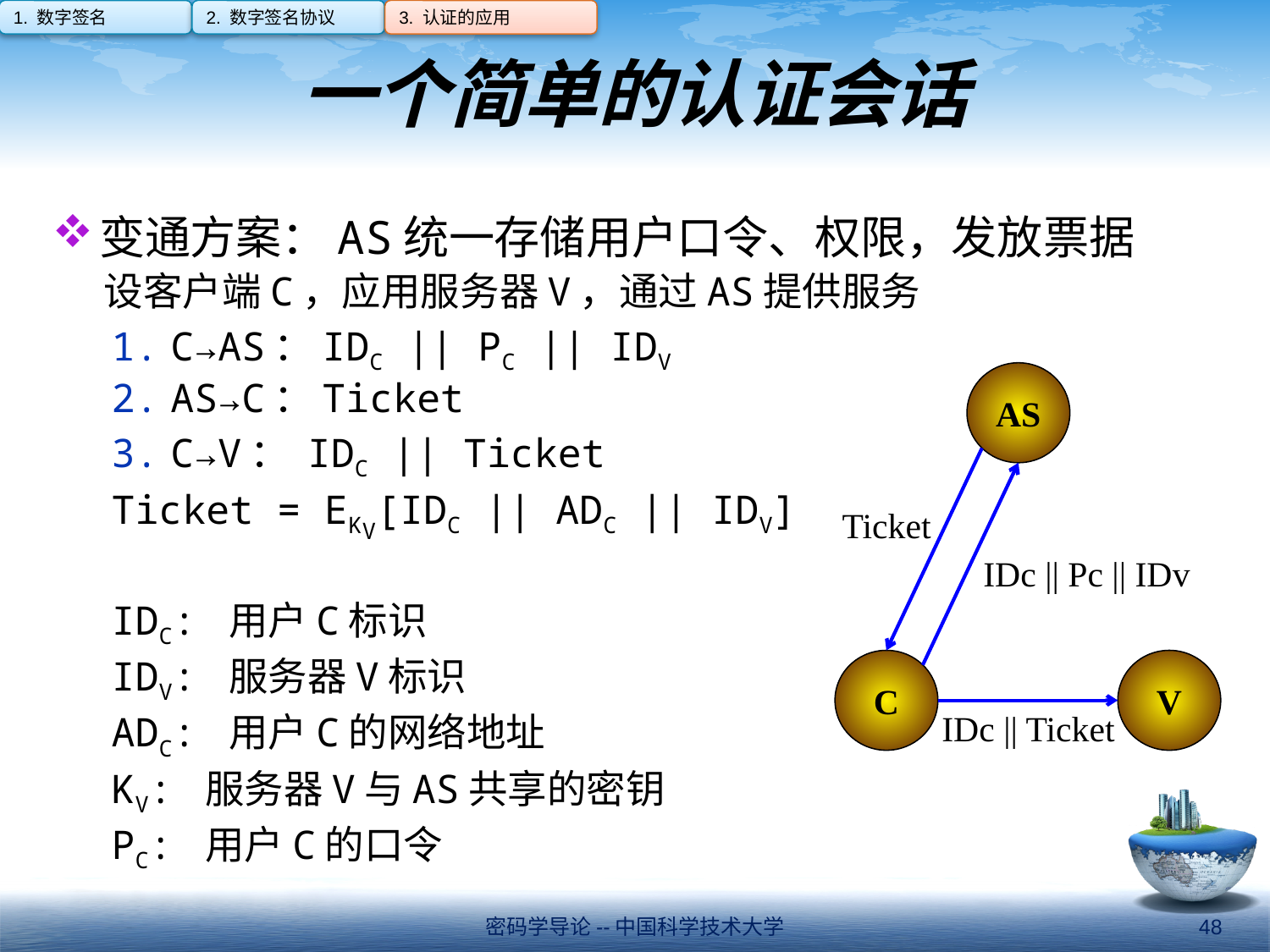

1. 数字签名
2. 数字签名协议
3. 认证的应用
# 一个简单的认证会话
变通方案：AS统一存储用户口令、权限，发放票据
设客户端C，应用服务器V，通过AS提供服务
C→AS：IDC || PC || IDV
AS→C：Ticket
C→V： IDC || Ticket
Ticket = EKV[IDC || ADC || IDV]

IDC: 用户C标识
IDV: 服务器V标识
ADC: 用户C的网络地址
KV: 服务器V与AS共享的密钥
PC: 用户C的口令
AS
 Ticket
IDc || Pc || IDv
C
V
IDc || Ticket
密码学导论--中国科学技术大学
48